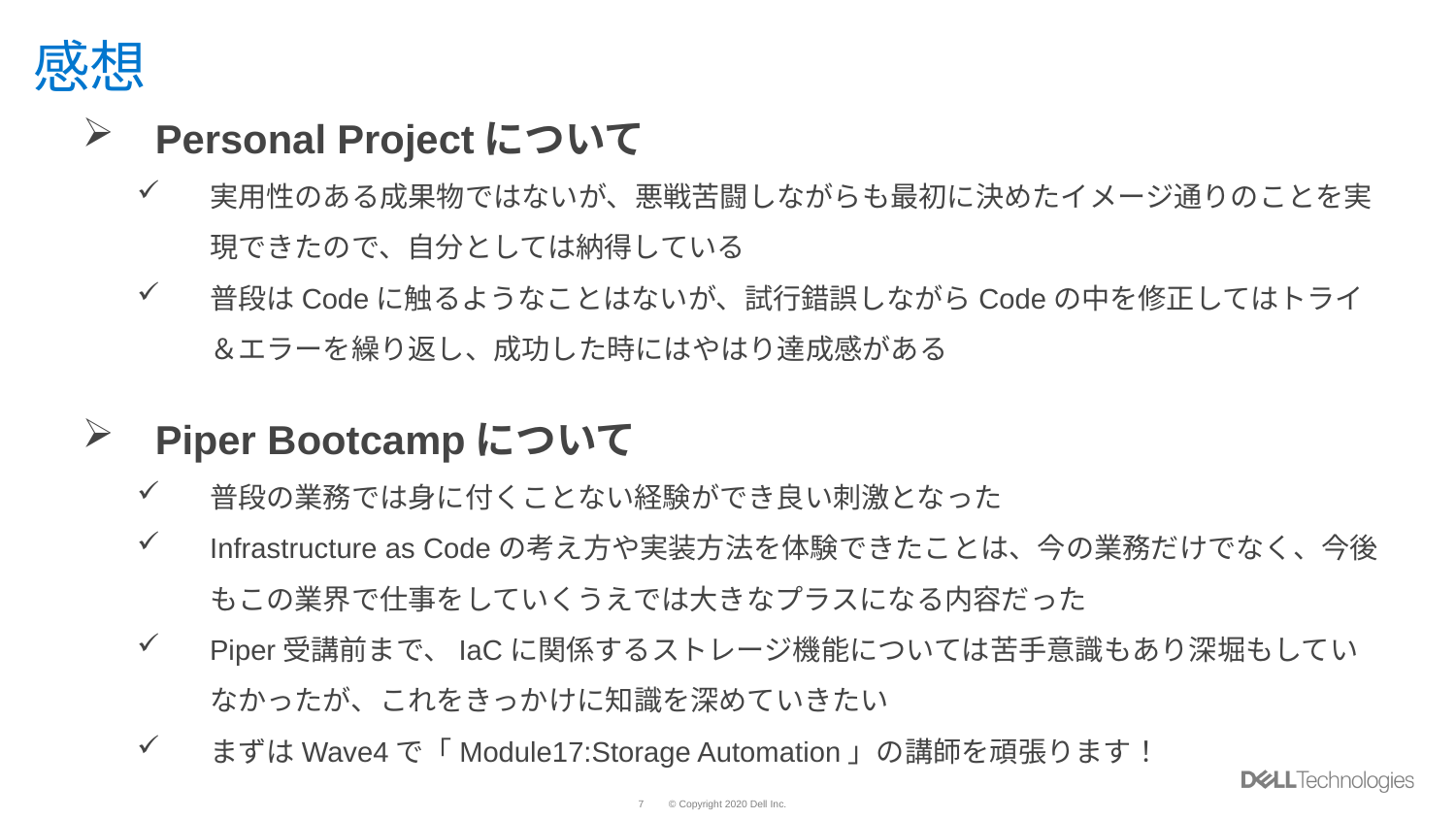

# 感想
Personal Projectについて
実用性のある成果物ではないが、悪戦苦闘しながらも最初に決めたイメージ通りのことを実現できたので、自分としては納得している
普段はCodeに触るようなことはないが、試行錯誤しながらCodeの中を修正してはトライ＆エラーを繰り返し、成功した時にはやはり達成感がある

Piper Bootcampについて
普段の業務では身に付くことない経験ができ良い刺激となった
Infrastructure as Codeの考え方や実装方法を体験できたことは、今の業務だけでなく、今後もこの業界で仕事をしていくうえでは大きなプラスになる内容だった
Piper受講前まで、IaCに関係するストレージ機能については苦手意識もあり深堀もしていなかったが、これをきっかけに知識を深めていきたい
まずはWave4で「Module17:Storage Automation」の講師を頑張ります！